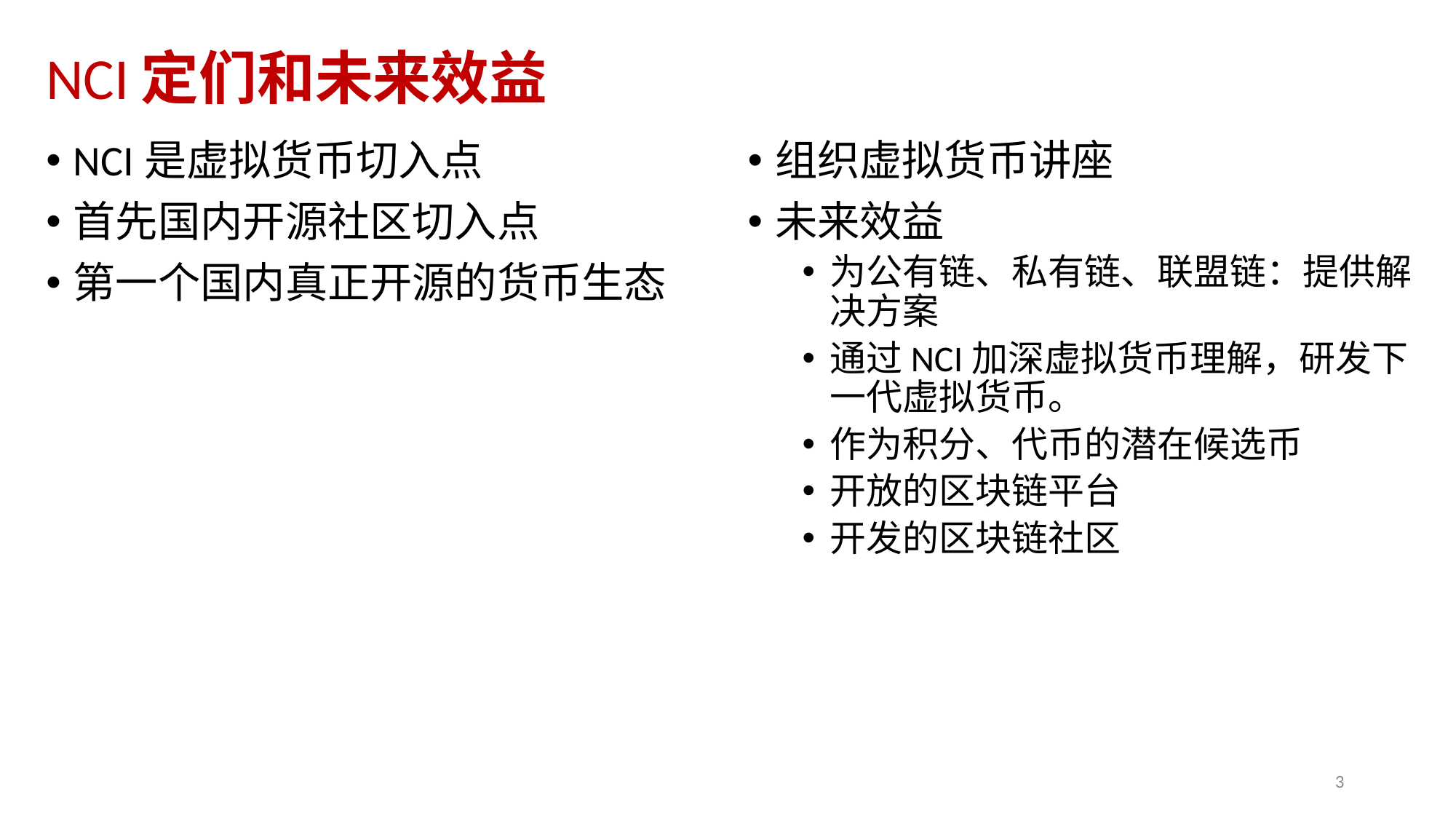

# NCI定们和未来效益
NCI是虚拟货币切入点
首先国内开源社区切入点
第一个国内真正开源的货币生态
组织虚拟货币讲座
未来效益
为公有链、私有链、联盟链：提供解决方案
通过NCI加深虚拟货币理解，研发下一代虚拟货币。
作为积分、代币的潜在候选币
开放的区块链平台
开发的区块链社区
3